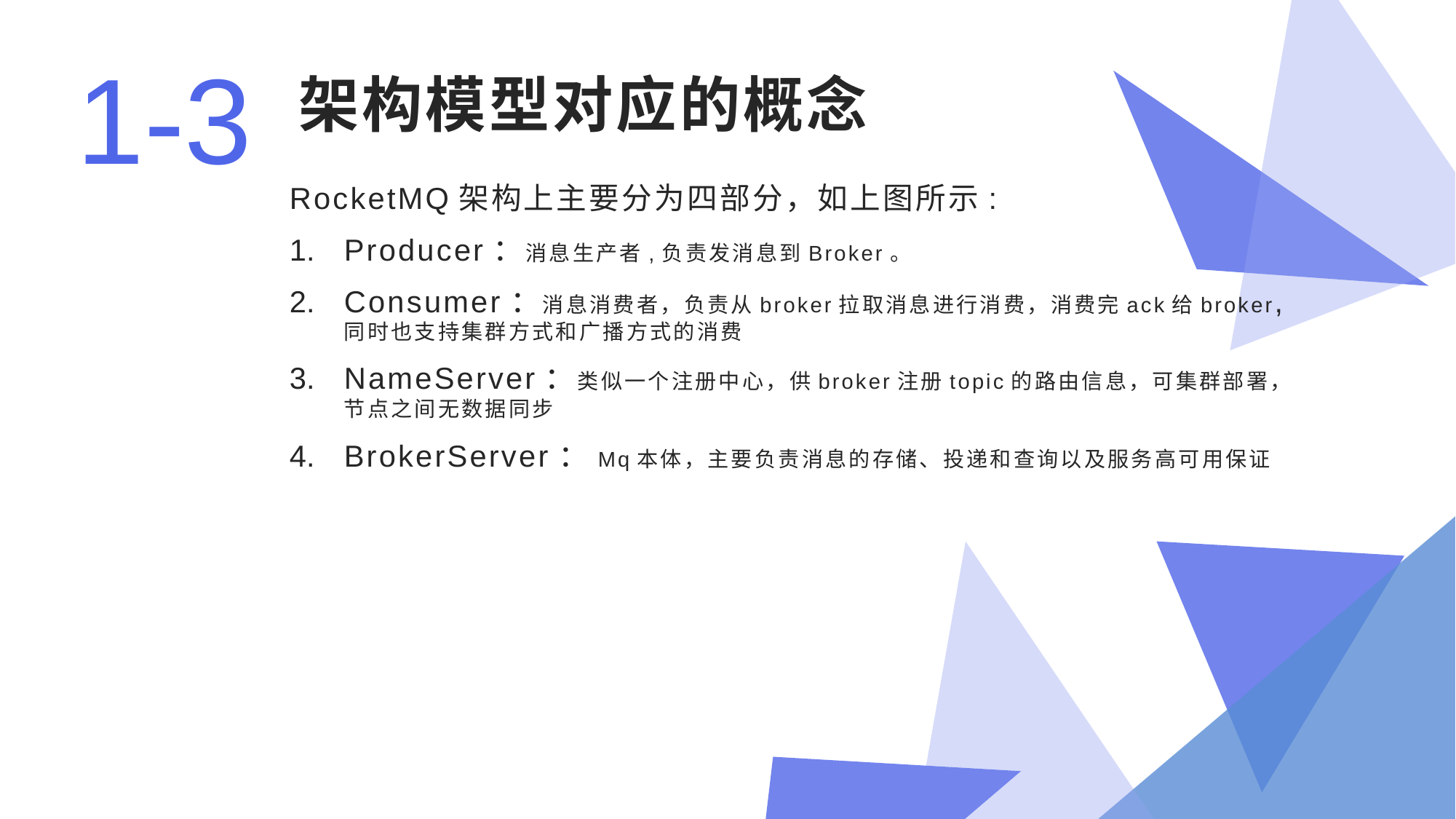

1-3
# 架构模型对应的概念
RocketMQ架构上主要分为四部分，如上图所示:
Producer：消息生产者,负责发消息到Broker。
Consumer：消息消费者，负责从broker拉取消息进行消费，消费完ack给broker,同时也支持集群方式和广播方式的消费
NameServer：类似一个注册中心，供broker注册topic的路由信息，可集群部署，节点之间无数据同步
BrokerServer：Mq本体，主要负责消息的存储、投递和查询以及服务高可用保证